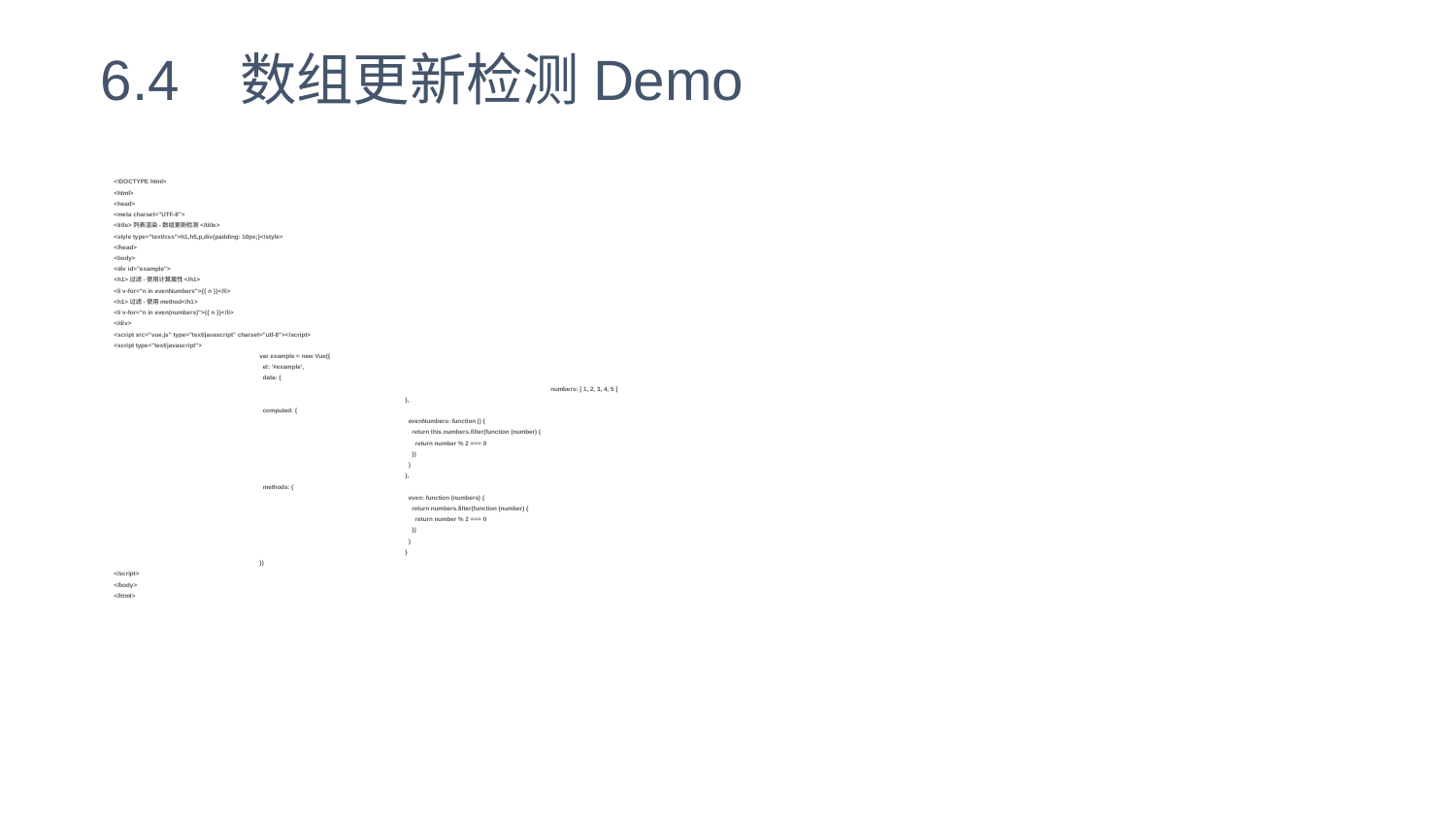

6.4   数组更新检测Demo
<!DOCTYPE html>
<html>
<head>
<meta charset="UTF-8">
<title>列表渲染-数组更新检测</title>
<style type="text/css">h1,h5,p,div{padding: 10px;}</style>
</head>
<body>
<div id="example">
<h1>过滤-使用计算属性</h1>
<li v-for="n in evenNumbers">{{ n }}</li>
<h1>过滤-使用method</h1>
<li v-for="n in even(numbers)">{{ n }}</li>
</div>
<script src="vue.js" type="text/javascript" charset="utf-8"></script>
<script type="text/javascript">
	var example = new Vue({
	  el: '#example',
	  data: {
			numbers: [ 1, 2, 3, 4, 5 ]
		},
	  computed: {
		  evenNumbers: function () {
		    return this.numbers.filter(function (number) {
		      return number % 2 === 0
		    })
		  }
		},
	  methods: {
		  even: function (numbers) {
		    return numbers.filter(function (number) {
		      return number % 2 === 0
		    })
		  }
		}
	})
</script>
</body>
</html>
55